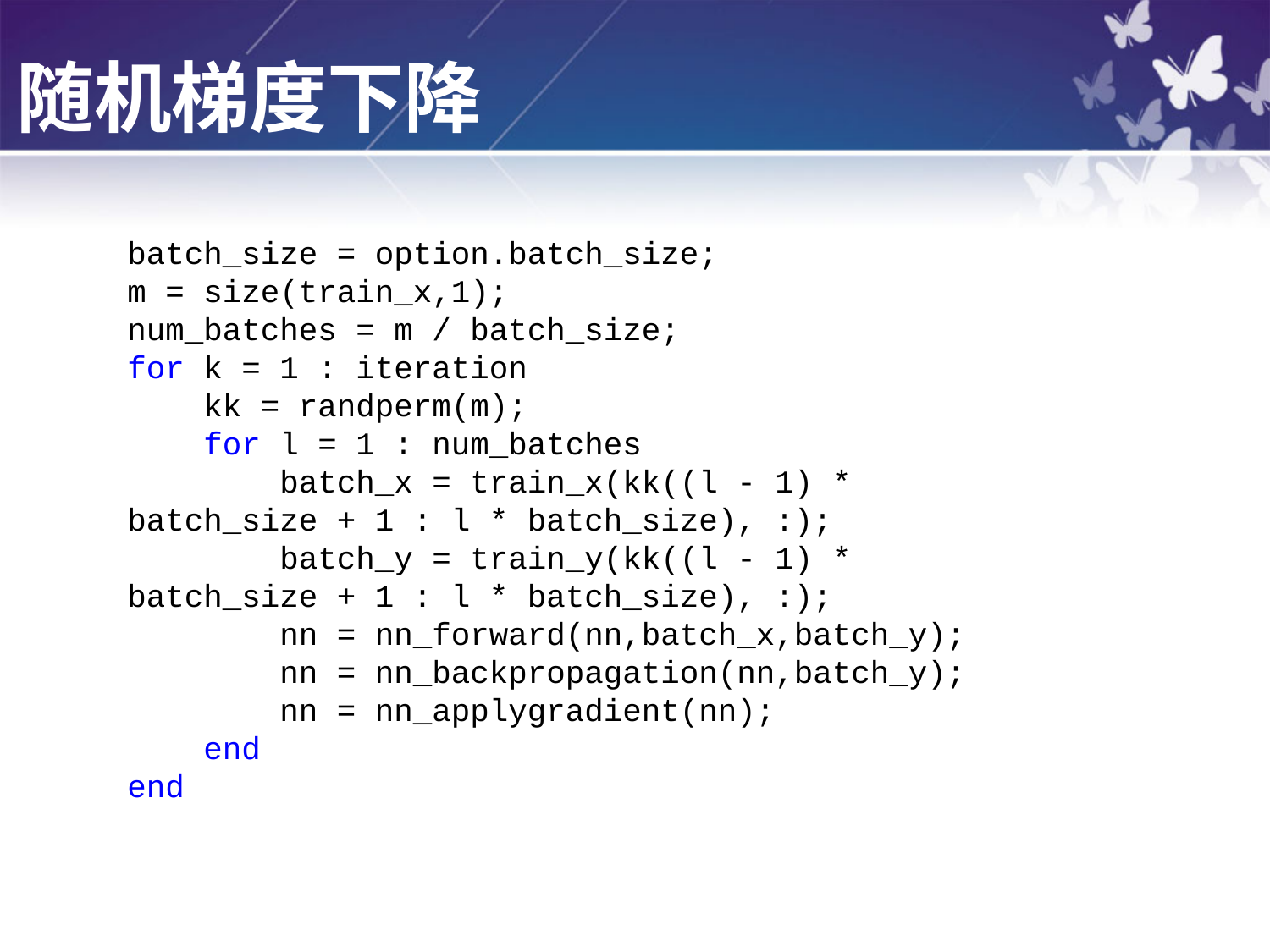

随机梯度下降

batch_size = option.batch_size;
m = size(train_x,1);
num_batches = m / batch_size;
for k = 1 : iteration
    kk = randperm(m);
    for l = 1 : num_batches
        batch_x = train_x(kk((l - 1) * batch_size + 1 : l * batch_size), :);
        batch_y = train_y(kk((l - 1) * batch_size + 1 : l * batch_size), :);
        nn = nn_forward(nn,batch_x,batch_y);
        nn = nn_backpropagation(nn,batch_y);
        nn = nn_applygradient(nn);
    end
end